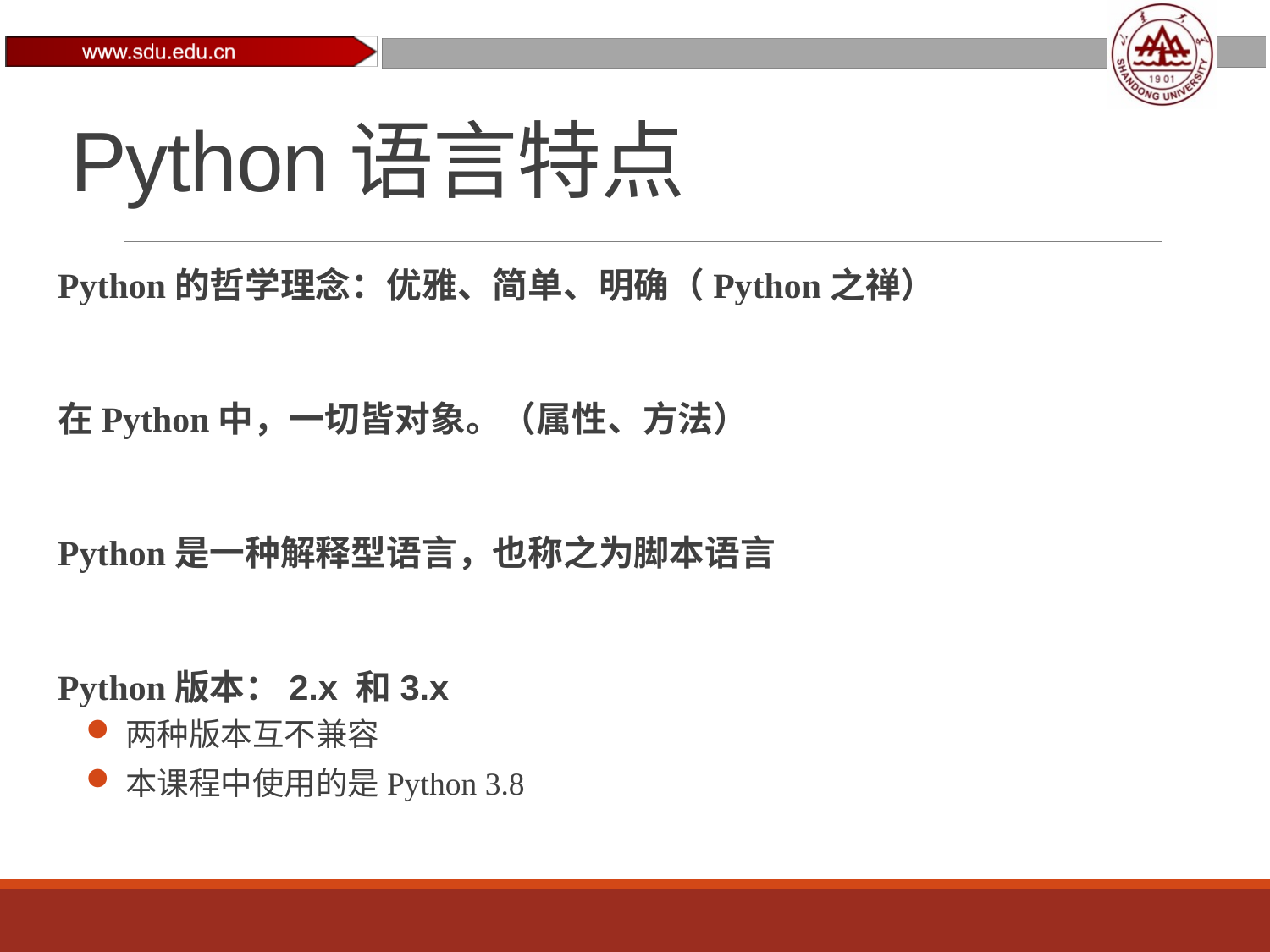

# Python语言特点
Python的哲学理念：优雅、简单、明确（Python之禅）

在Python中，一切皆对象。（属性、方法）

Python是一种解释型语言，也称之为脚本语言

Python版本：2.x 和3.x
两种版本互不兼容
本课程中使用的是Python 3.8